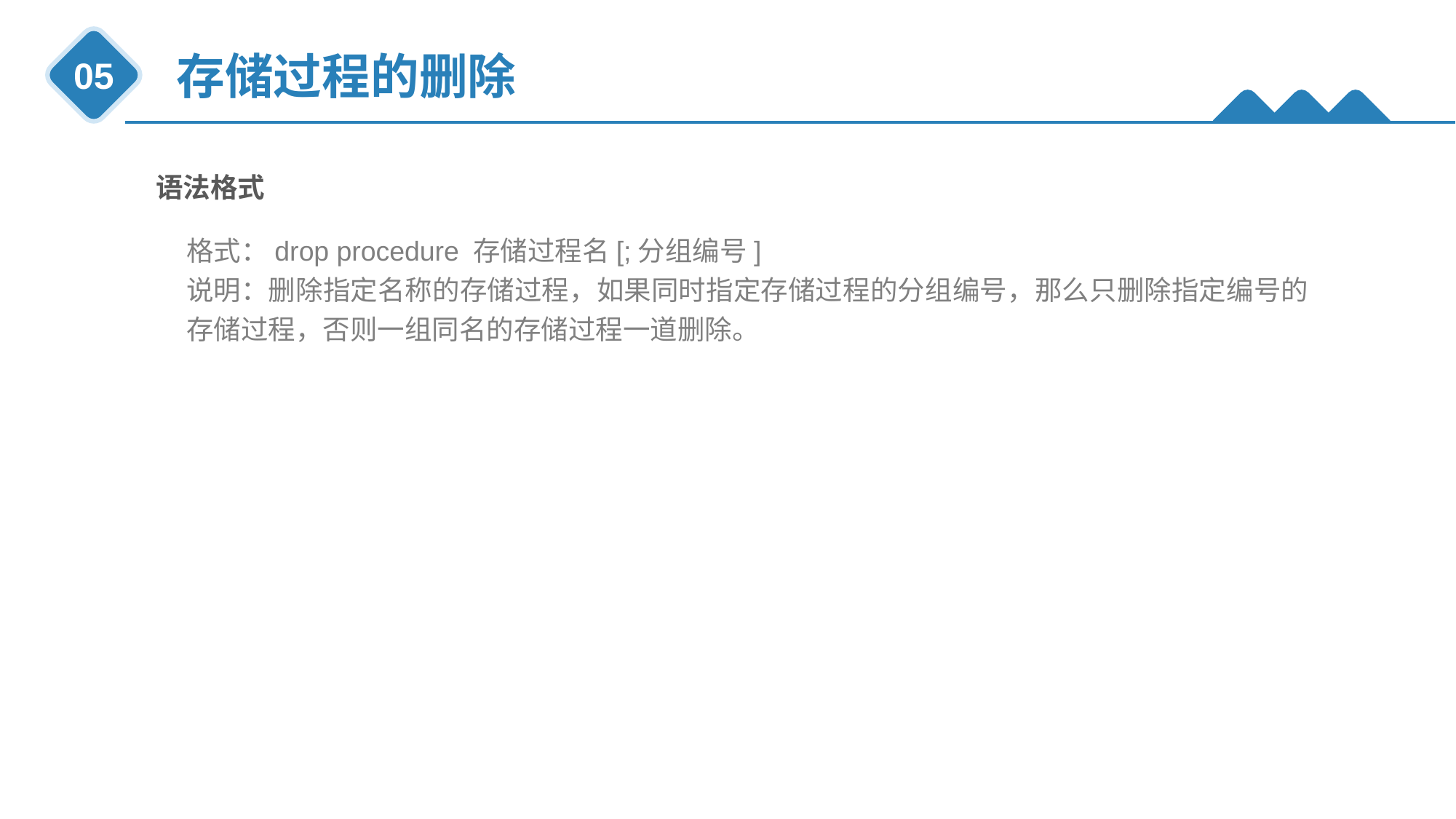

存储过程的删除
05

语法格式
格式：drop procedure 存储过程名[;分组编号]
说明：删除指定名称的存储过程，如果同时指定存储过程的分组编号，那么只删除指定编号的存储过程，否则一组同名的存储过程一道删除。